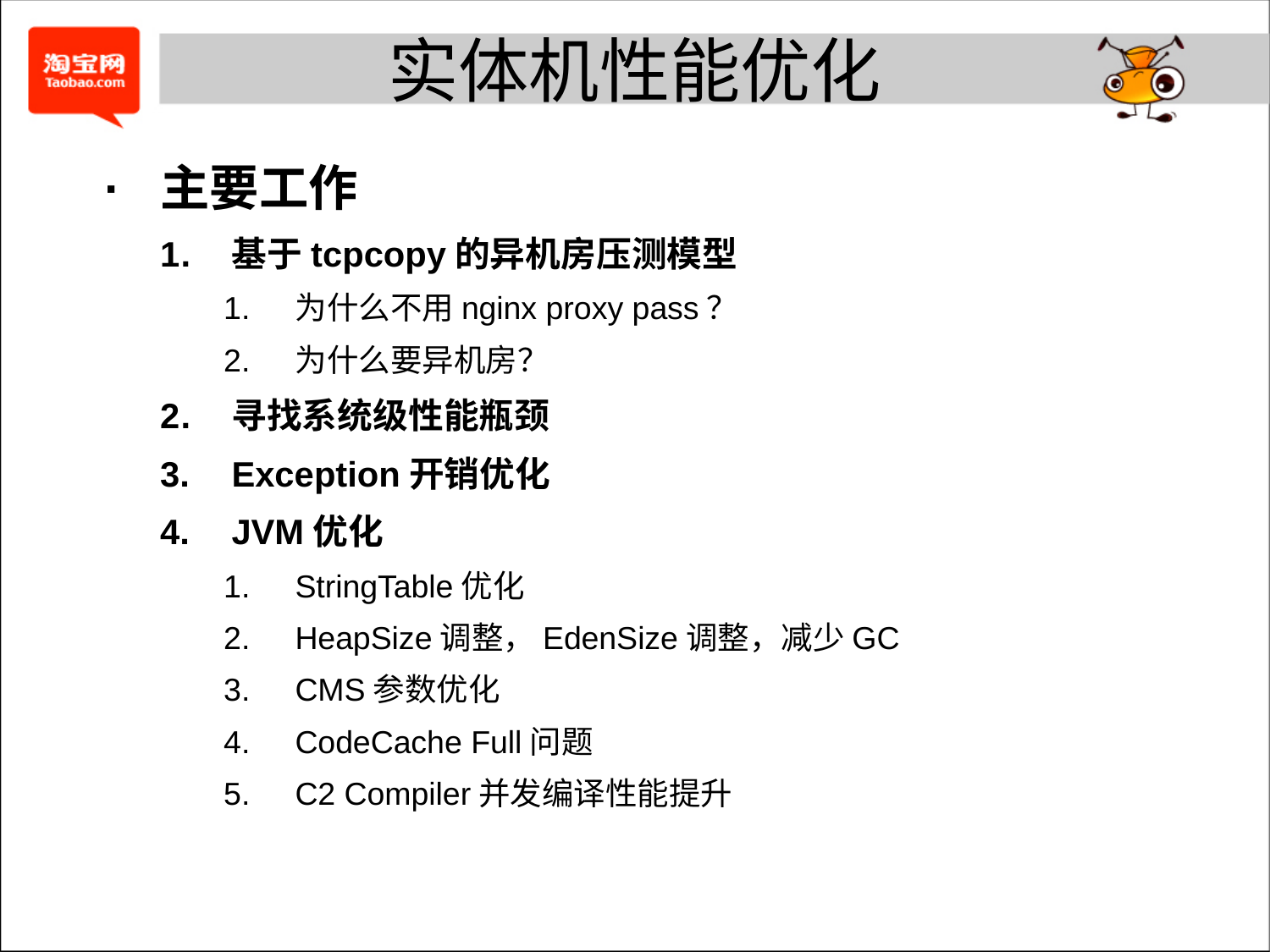

# 实体机性能优化
·  主要工作
基于tcpcopy的异机房压测模型
为什么不用nginx proxy pass？
为什么要异机房？
寻找系统级性能瓶颈
Exception开销优化
JVM优化
StringTable优化
HeapSize调整，EdenSize调整，减少GC
CMS参数优化
CodeCache Full问题
C2 Compiler并发编译性能提升